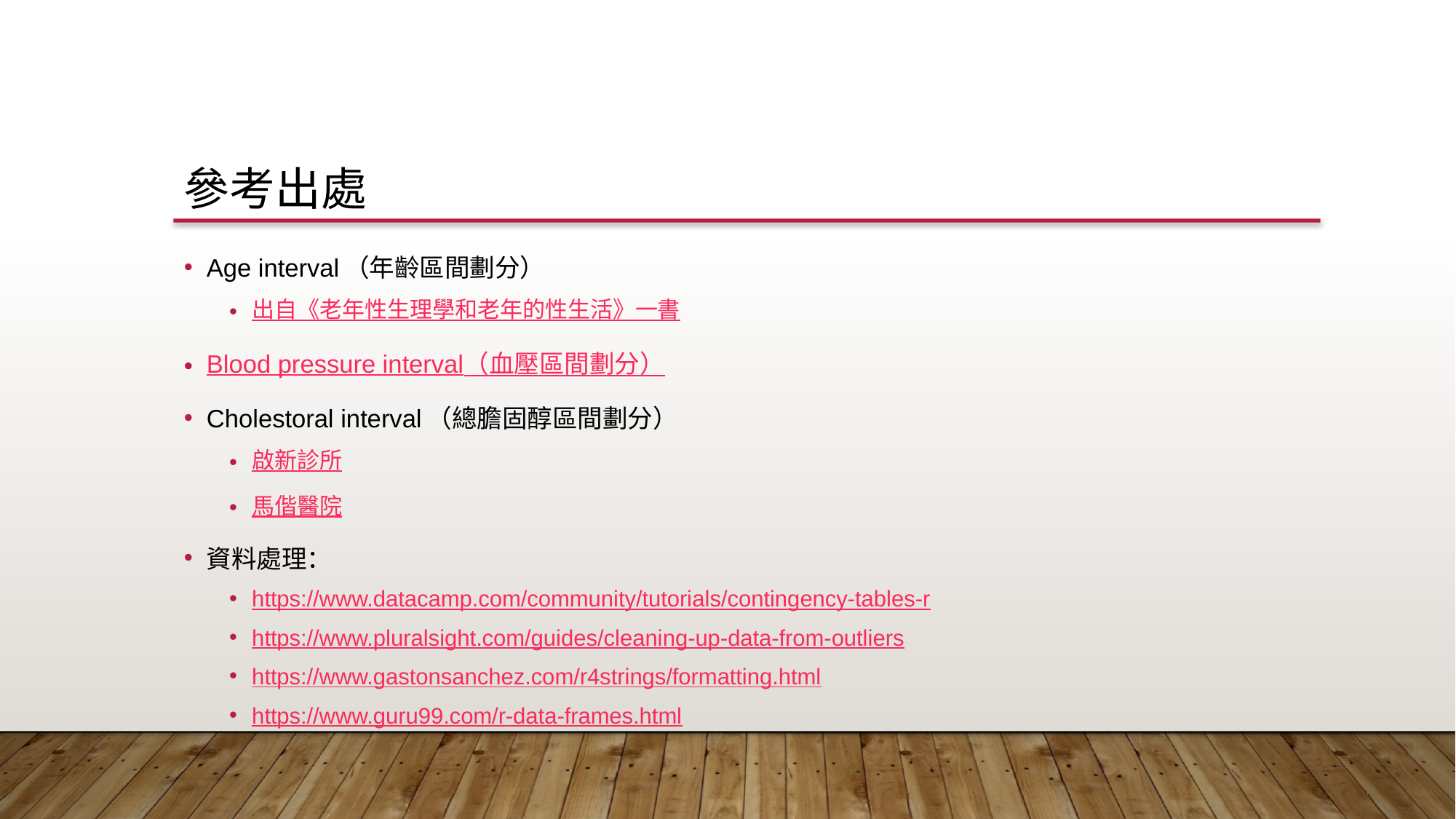

參考出處
Age interval（年齡區間劃分）
出自《老年性生理學和老年的性生活》一書
Blood pressure interval（血壓區間劃分）
Cholestoral interval（總膽固醇區間劃分）
啟新診所
馬偕醫院
資料處理：
https://www.datacamp.com/community/tutorials/contingency-tables-r
https://www.pluralsight.com/guides/cleaning-up-data-from-outliers
https://www.gastonsanchez.com/r4strings/formatting.html
https://www.guru99.com/r-data-frames.html